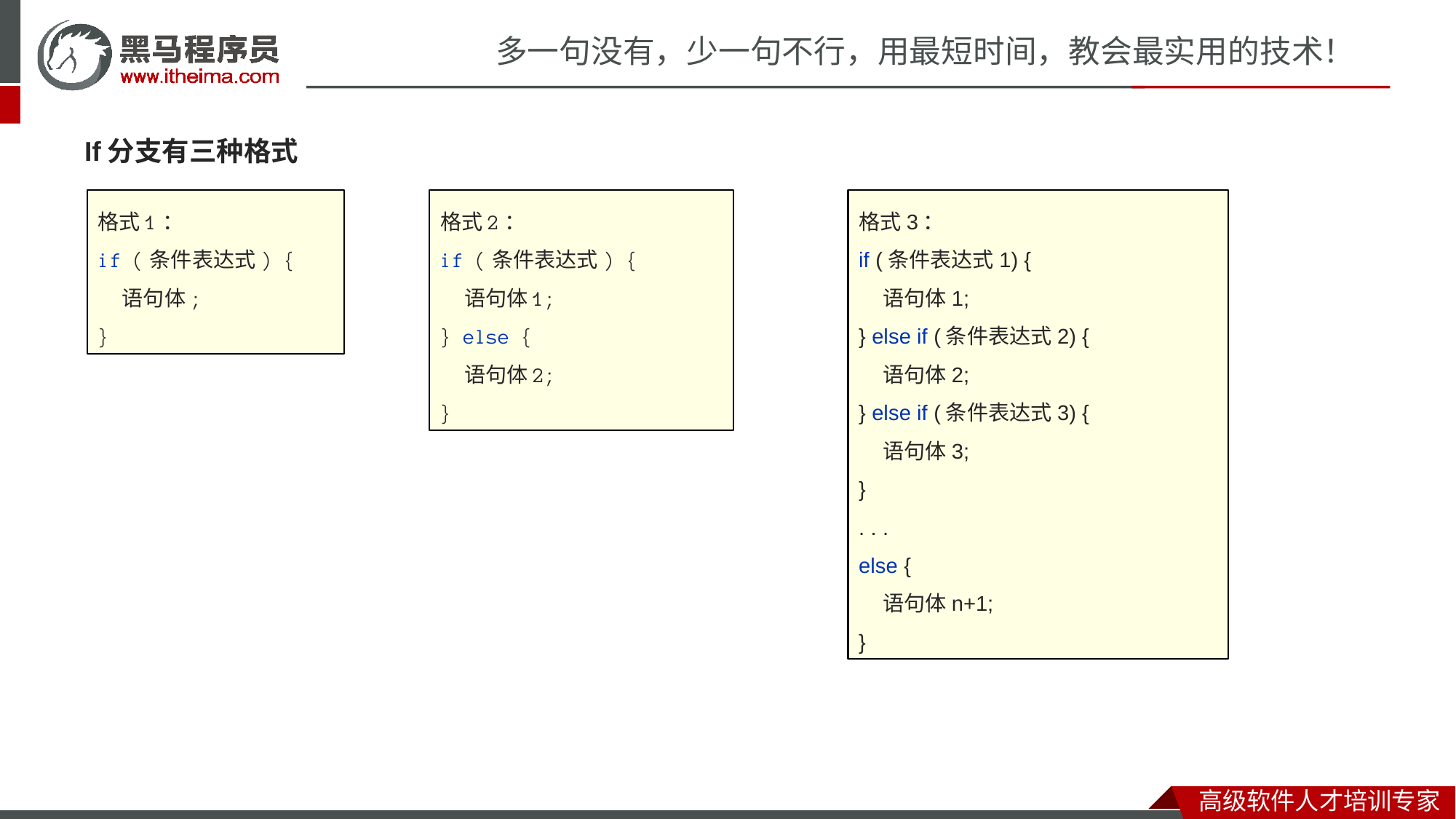

If分支有三种格式
格式1：
if (条件表达式) {
    语句体;
}
格式2：
if (条件表达式) {
    语句体1;
} else {
    语句体2;
}
格式3：
if (条件表达式1) {
    语句体1;
} else if (条件表达式2) {
    语句体2;
} else if (条件表达式3) {
    语句体3;
}
. . .
else {
    语句体n+1;
}